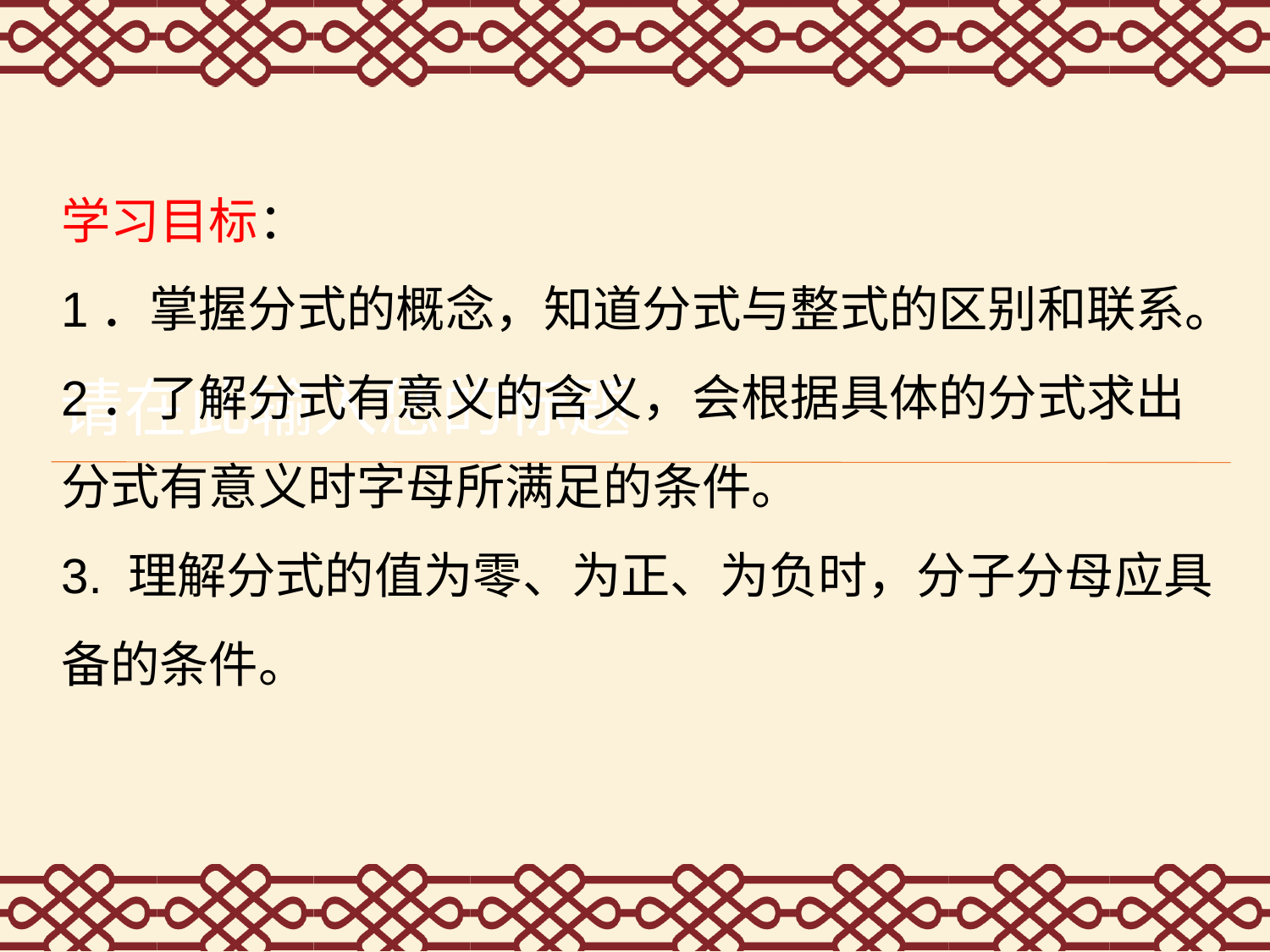

学习目标：
1．掌握分式的概念，知道分式与整式的区别和联系。
2．了解分式有意义的含义，会根据具体的分式求出分式有意义时字母所满足的条件。
3. 理解分式的值为零、为正、为负时，分子分母应具备的条件。

请在此输入您的标题